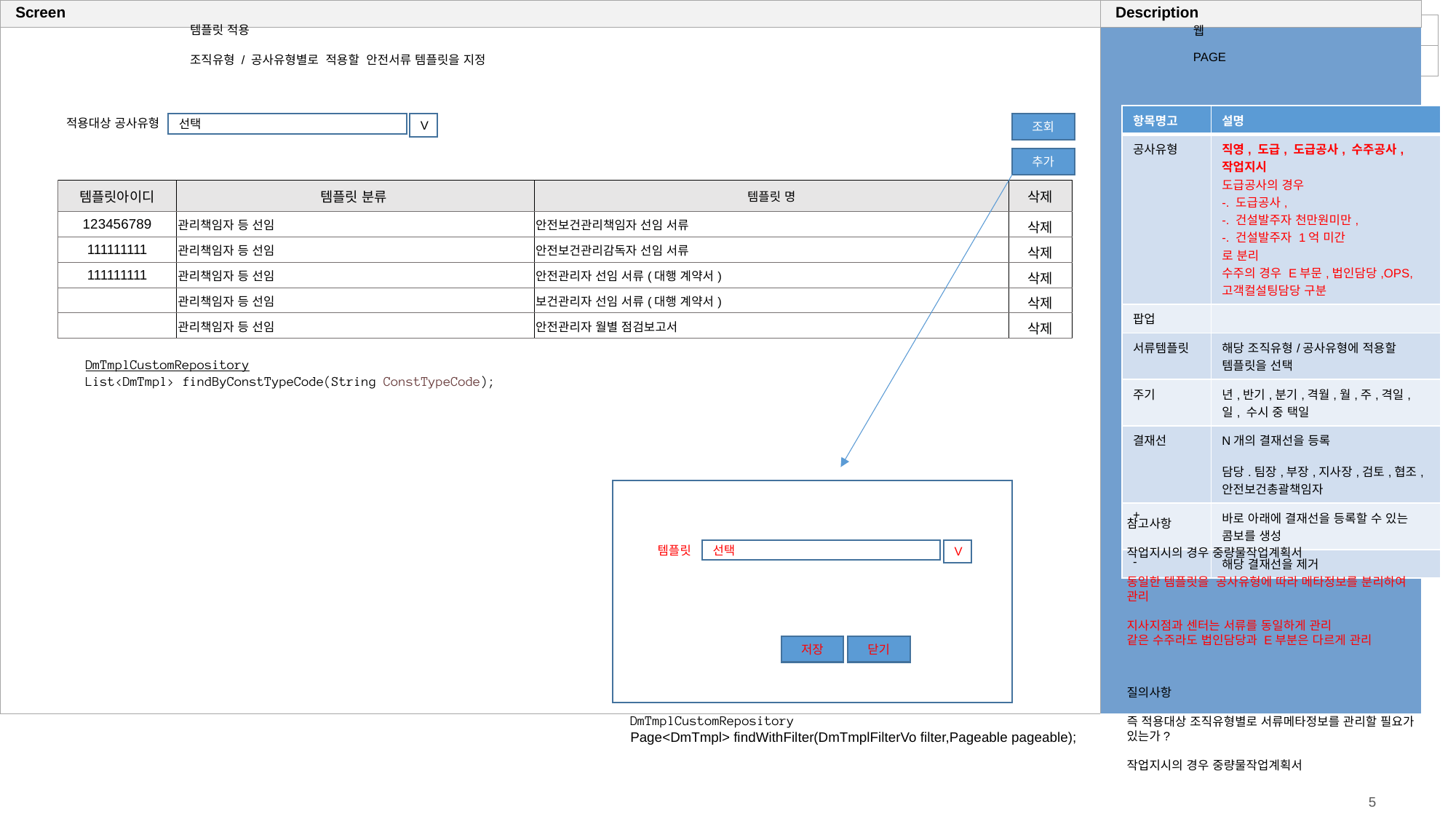

템플릿 적용
웹
조직유형 / 공사유형별로  적용할  안전서류 템플릿을 지정
PAGE
| 항목명고 | 설명 |
| --- | --- |
| 공사유형 | 직영, 도급, 도급공사, 수주공사, 작업지시 도급공사의 경우 -. 도급공사, -. 건설발주자 천만원미만, -. 건설발주자 1억 미간 로 분리 수주의 경우 E부문,법인담당,OPS,고객컬설팅담당 구분 |
| 팝업 |  |
| 서류템플릿 | 해당 조직유형/공사유형에 적용할 템플릿을 선택 |
| 주기 | 년,반기,분기,격월,월,주,격일,일, 수시 중 택일 |
| 결재선 | N개의 결재선을 등록 담당.팀장,부장,지사장,검토,협조,안전보건총괄책임자 |
| + | 바로 아래에 결재선을 등록할 수 있는 콤보를 생성 |
| - | 해당 결재선을 제거 |
적용대상 공사유형
선택
V
조회
추가
| 템플릿아이디 | 템플릿 분류 | 템플릿 명 | 삭제 |
| --- | --- | --- | --- |
| 123456789 | 관리책임자 등 선임 | 안전보건관리책임자 선임 서류 | 삭제 |
| 111111111 | 관리책임자 등 선임 | 안전보건관리감독자 선임 서류 | 삭제 |
| 111111111 | 관리책임자 등 선임 | 안전관리자 선임 서류(대행 계약서) | 삭제 |
|  | 관리책임자 등 선임 | 보건관리자 선임 서류(대행 계약서) | 삭제 |
|  | 관리책임자 등 선임 | 안전관리자 월별 점검보고서 | 삭제 |
선택
DmTmplCustomRepository
List<DmTmpl> findByConstTypeCode(String ConstTypeCode);

참고사항

작업지시의 경우 중량물작업계획서

동일한 템플릿을  공사유형에 따라 메타정보를 분리하여 관리

지사지점과 센터는 서류를 동일하게 관리
같은 수주라도 법인담당과 E부분은 다르게 관리

템플릿
선택
V
저장
닫기
질의사항

즉 적용대상 조직유형별로 서류메타정보를 관리할 필요가 있는가?

작업지시의 경우 중량물작업계획서
DmTmplCustomRepository
Page<DmTmpl> findWithFilter(DmTmplFilterVo filter,Pageable pageable);